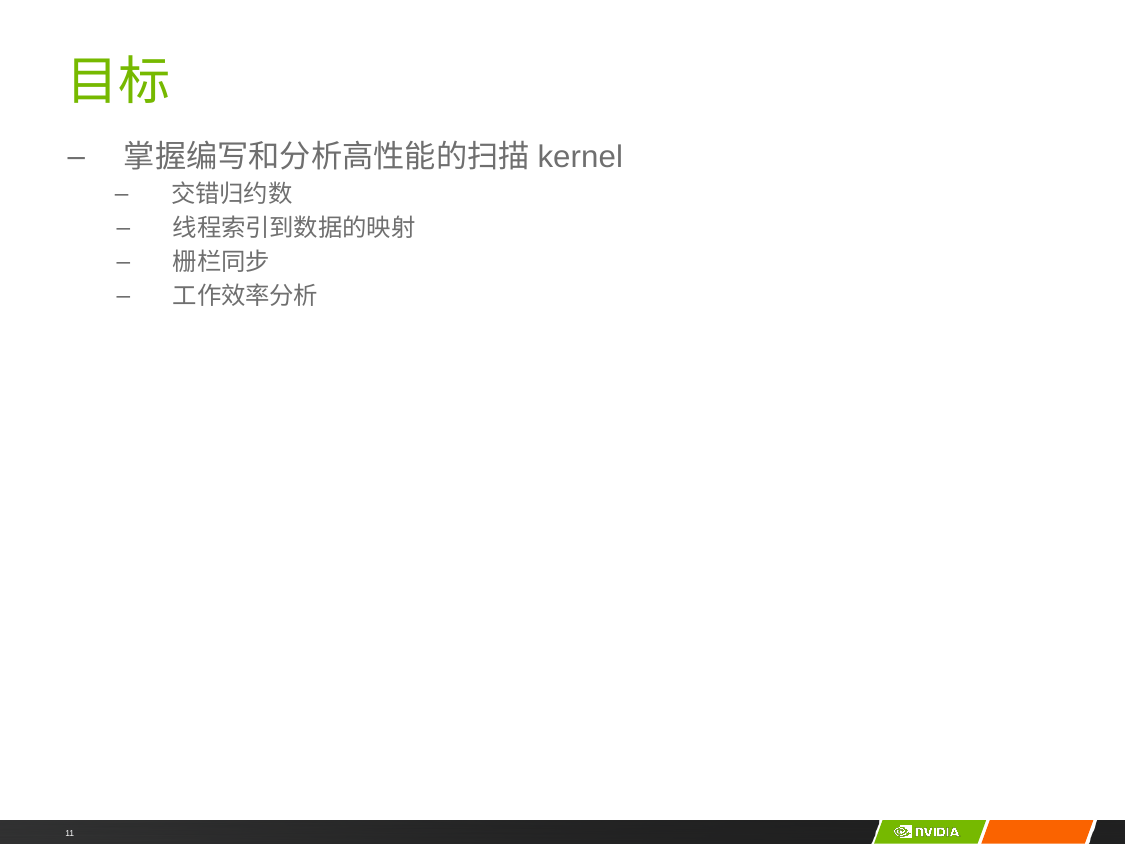

# 目标
掌握编写和分析高性能的扫描kernel
交错归约数
线程索引到数据的映射
栅栏同步
工作效率分析

11